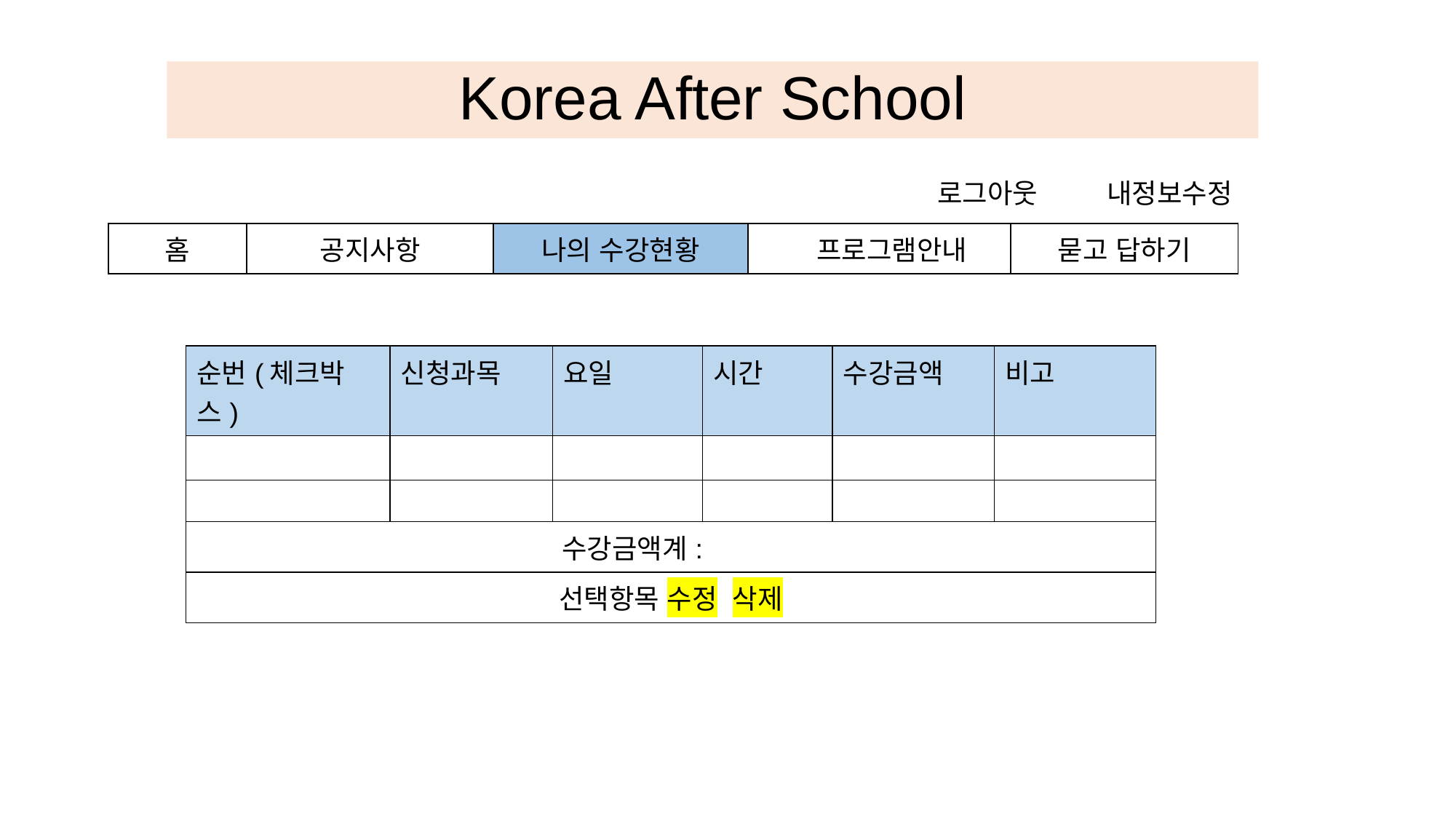

# Korea After School
로그아웃
내정보수정
| 홈 | 공지사항 | 나의 수강현황 | 프프로그램안내 | 묻고 답하기 |
| --- | --- | --- | --- | --- |
| 순번(체크박스) | 신청과목 | 요일 | 시간 | 수강금액 | 비고 |
| --- | --- | --- | --- | --- | --- |
|  |  |  |  |  |  |
|  |  |  |  |  |  |
| 수강금액계: |  |  |  |  |  |
| 선택항목 수정 삭제 |  |  |  |  |  |